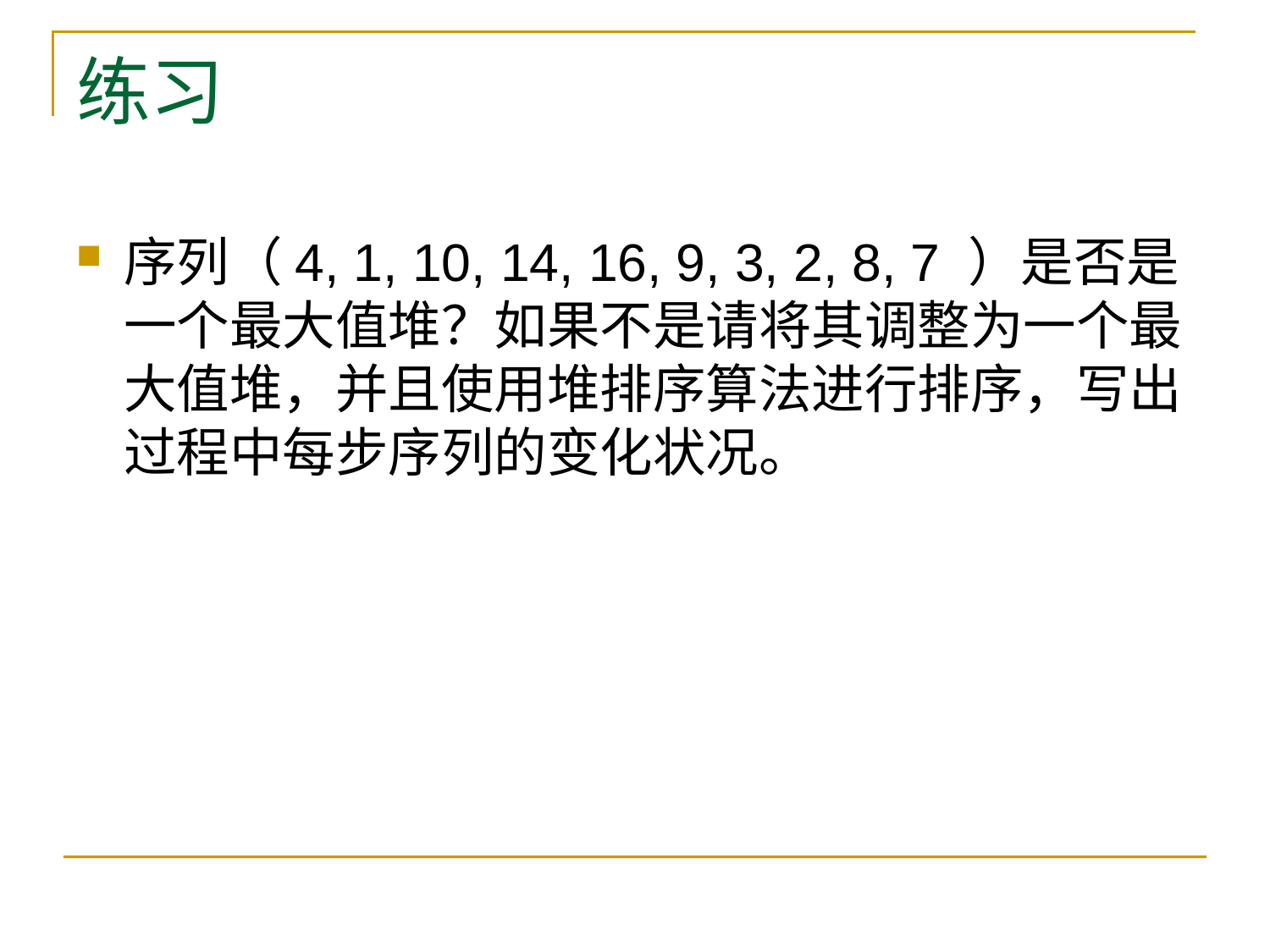

# 练习
序列（4, 1, 10, 14, 16, 9, 3, 2, 8, 7 ）是否是一个最大值堆？如果不是请将其调整为一个最大值堆，并且使用堆排序算法进行排序，写出过程中每步序列的变化状况。